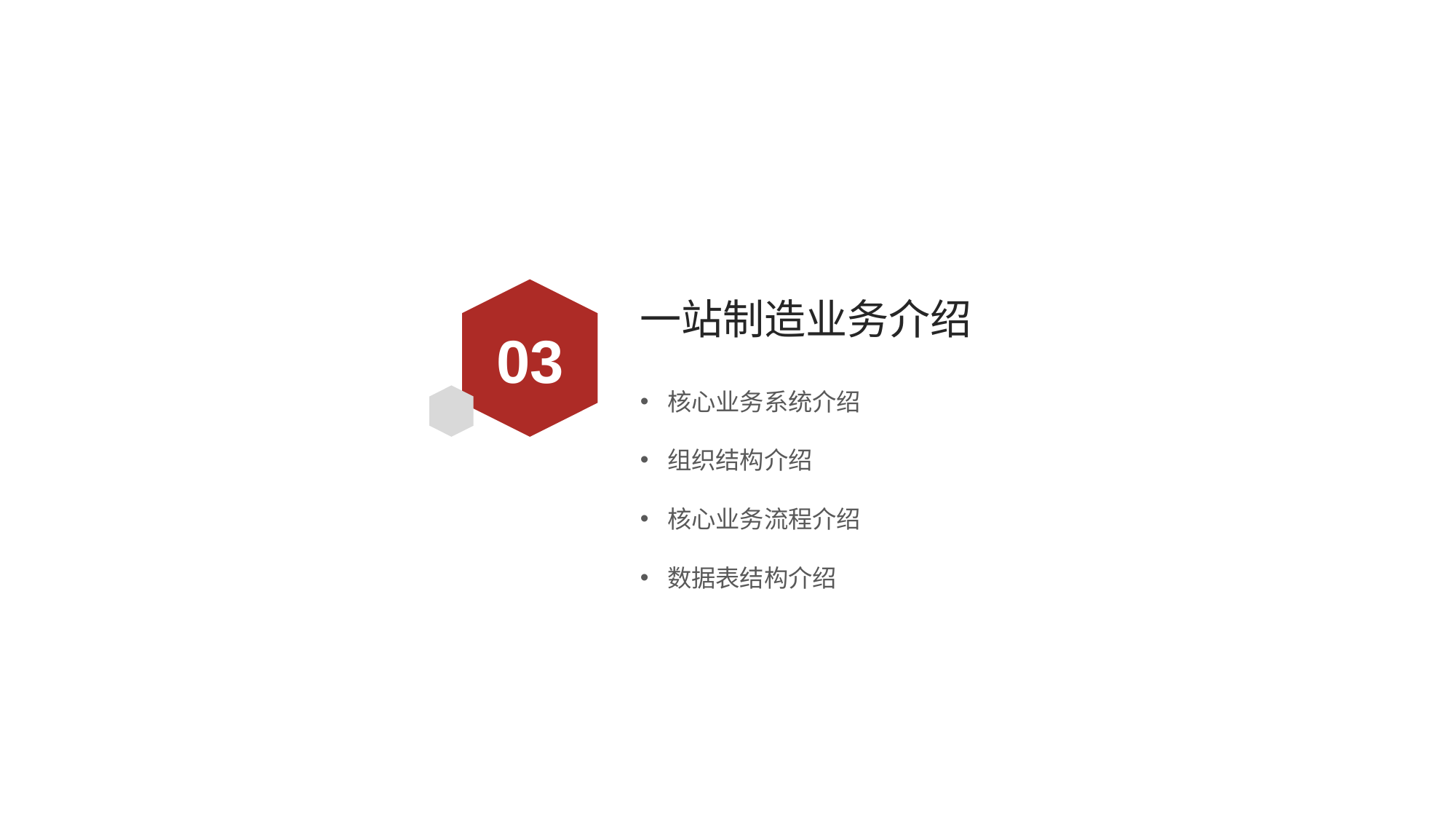

# 一站制造业务介绍
03
核心业务系统介绍
组织结构介绍
核心业务流程介绍
数据表结构介绍